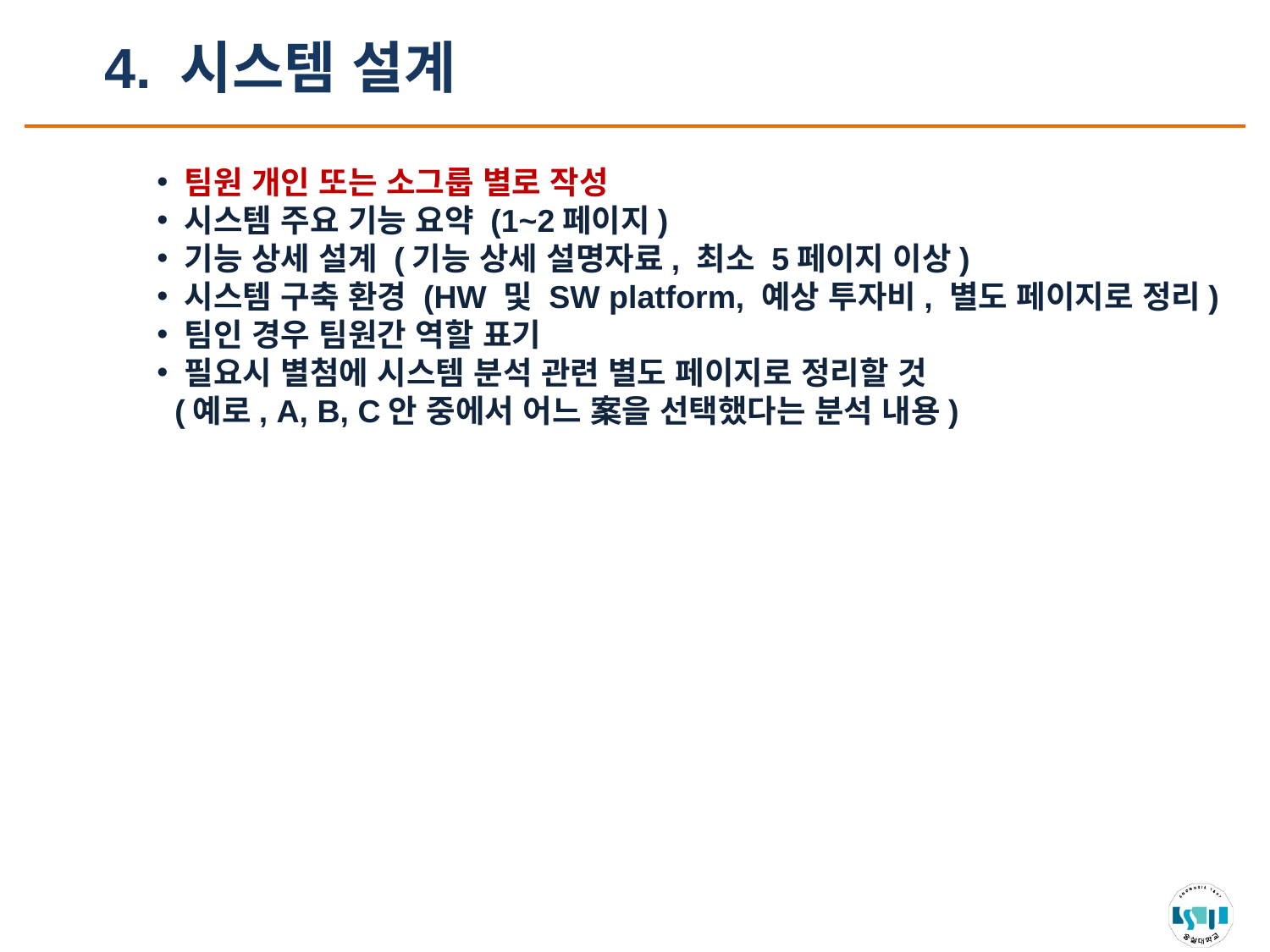

4. 시스템 설계
 팀원 개인 또는 소그룹 별로 작성
 시스템 주요 기능 요약 (1~2페이지)
 기능 상세 설계 (기능 상세 설명자료, 최소 5페이지 이상)
 시스템 구축 환경 (HW 및 SW platform, 예상 투자비, 별도 페이지로 정리)
 팀인 경우 팀원간 역할 표기
 필요시 별첨에 시스템 분석 관련 별도 페이지로 정리할 것
  (예로, A, B, C안 중에서 어느 案을 선택했다는 분석 내용)